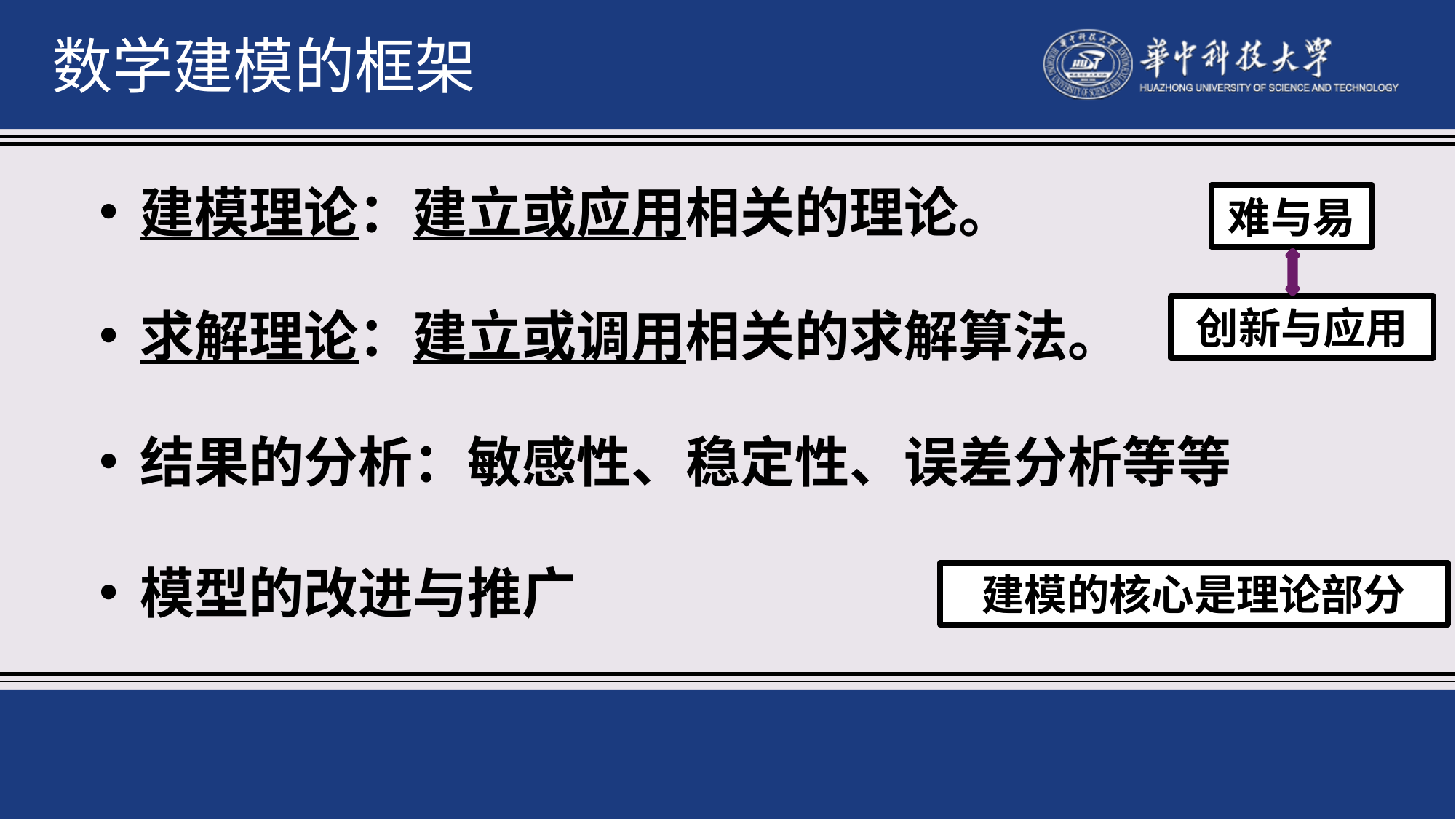

数学建模的框架
建模理论：建立或应用相关的理论。
难与易

求解理论：建立或调用相关的求解算法。
创新与应用
结果的分析：敏感性、稳定性、误差分析等等
模型的改进与推广
建模的核心是理论部分